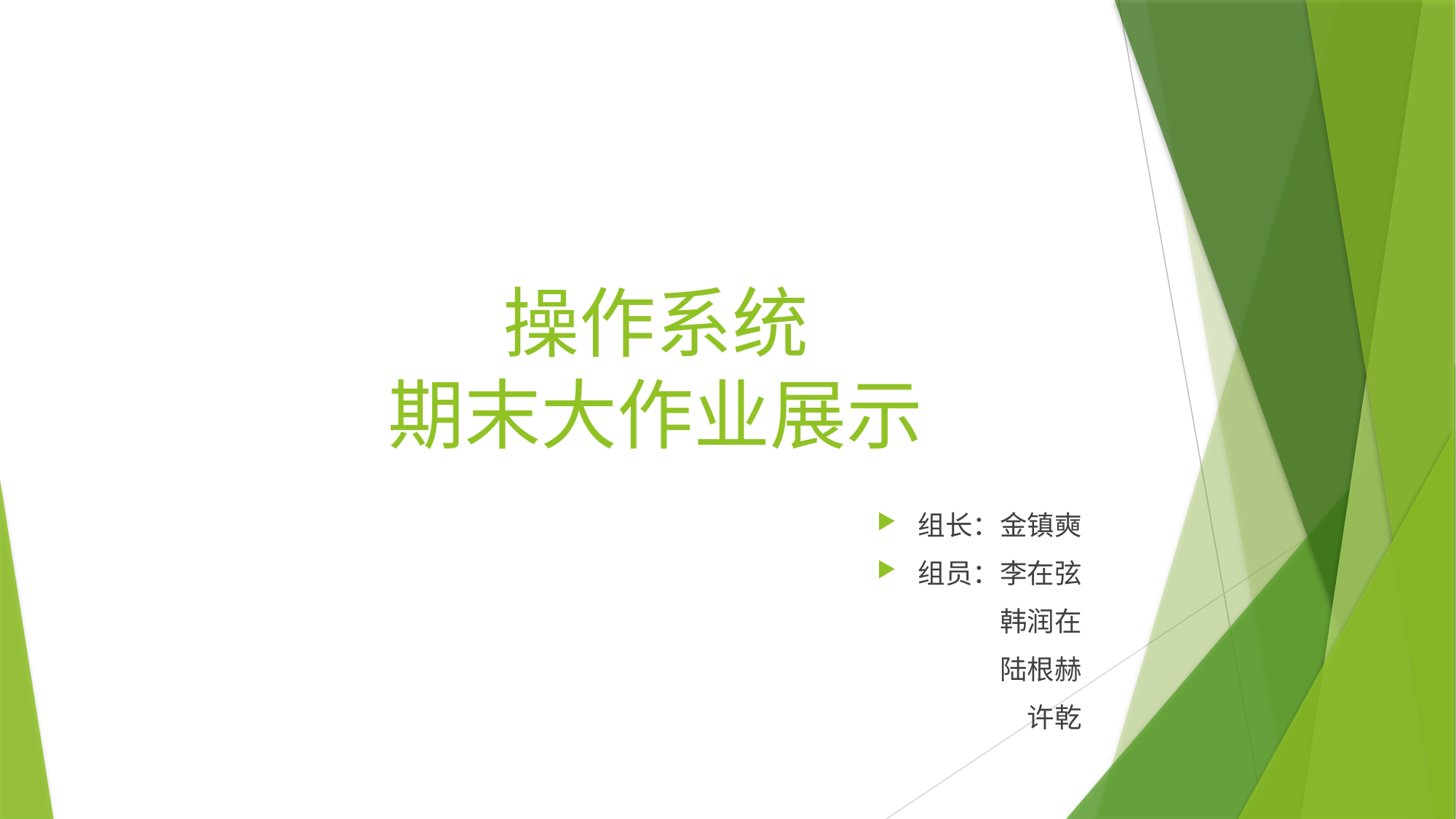

# 操作系统 期末大作业展示
组长：金镇奭
组员：李在弦
	   韩润在
	   陆根赫
	   许乾